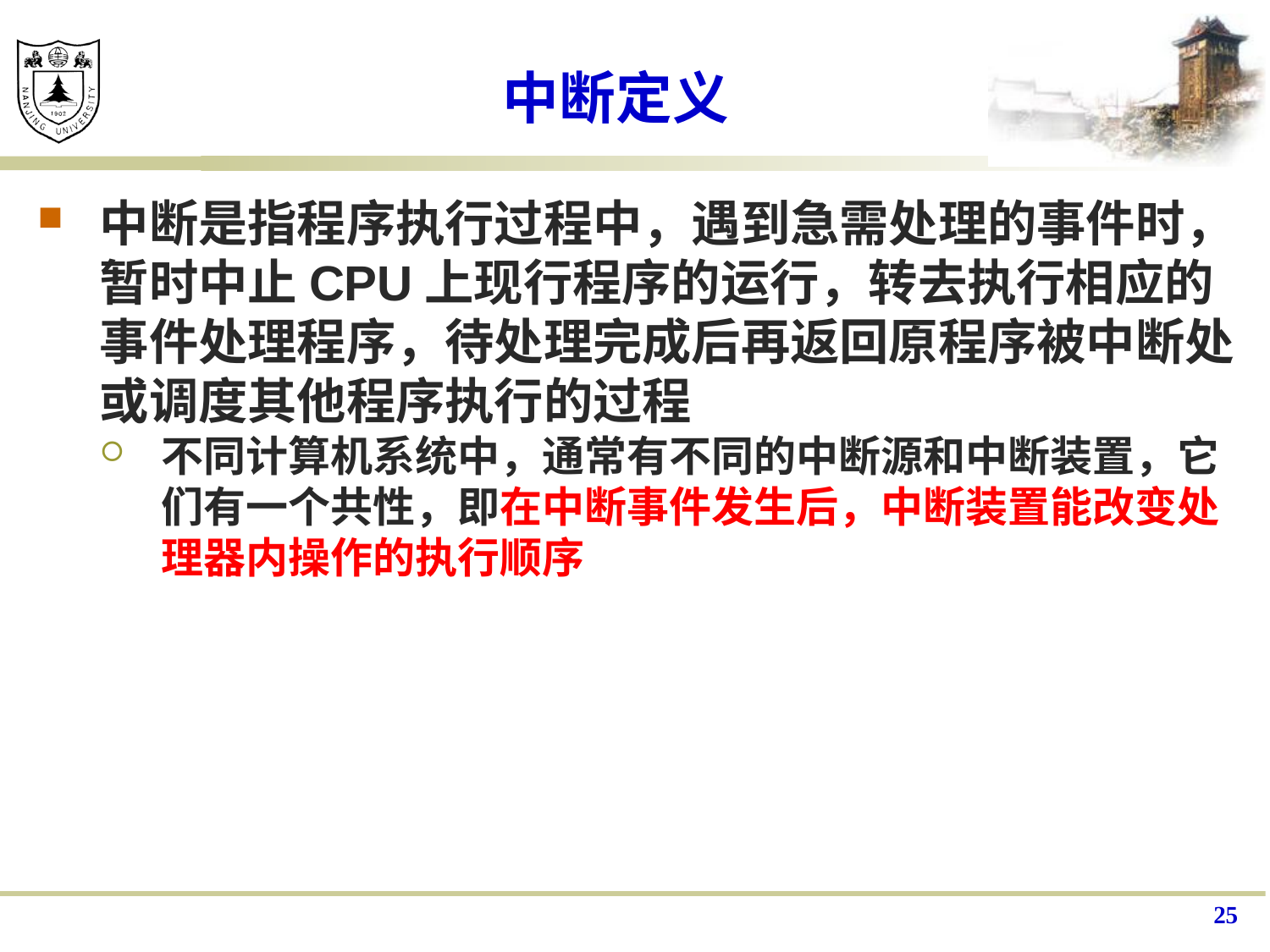

# 中断定义
中断是指程序执行过程中，遇到急需处理的事件时，暂时中止CPU上现行程序的运行，转去执行相应的事件处理程序，待处理完成后再返回原程序被中断处或调度其他程序执行的过程
不同计算机系统中，通常有不同的中断源和中断装置，它们有一个共性，即在中断事件发生后，中断装置能改变处理器内操作的执行顺序
25